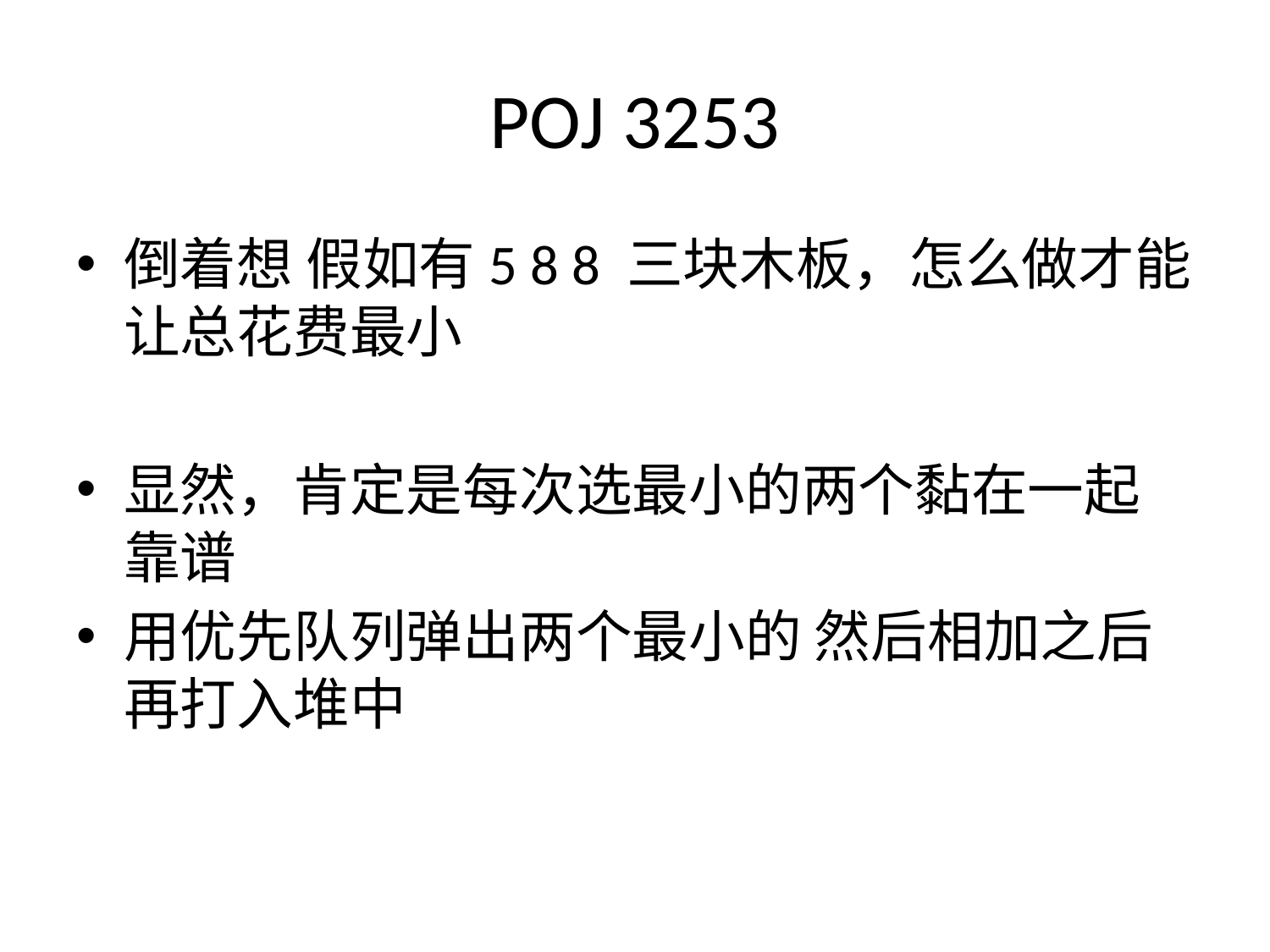

# POJ 3253
倒着想 假如有5 8 8 三块木板，怎么做才能让总花费最小

显然，肯定是每次选最小的两个黏在一起靠谱
用优先队列弹出两个最小的 然后相加之后再打入堆中